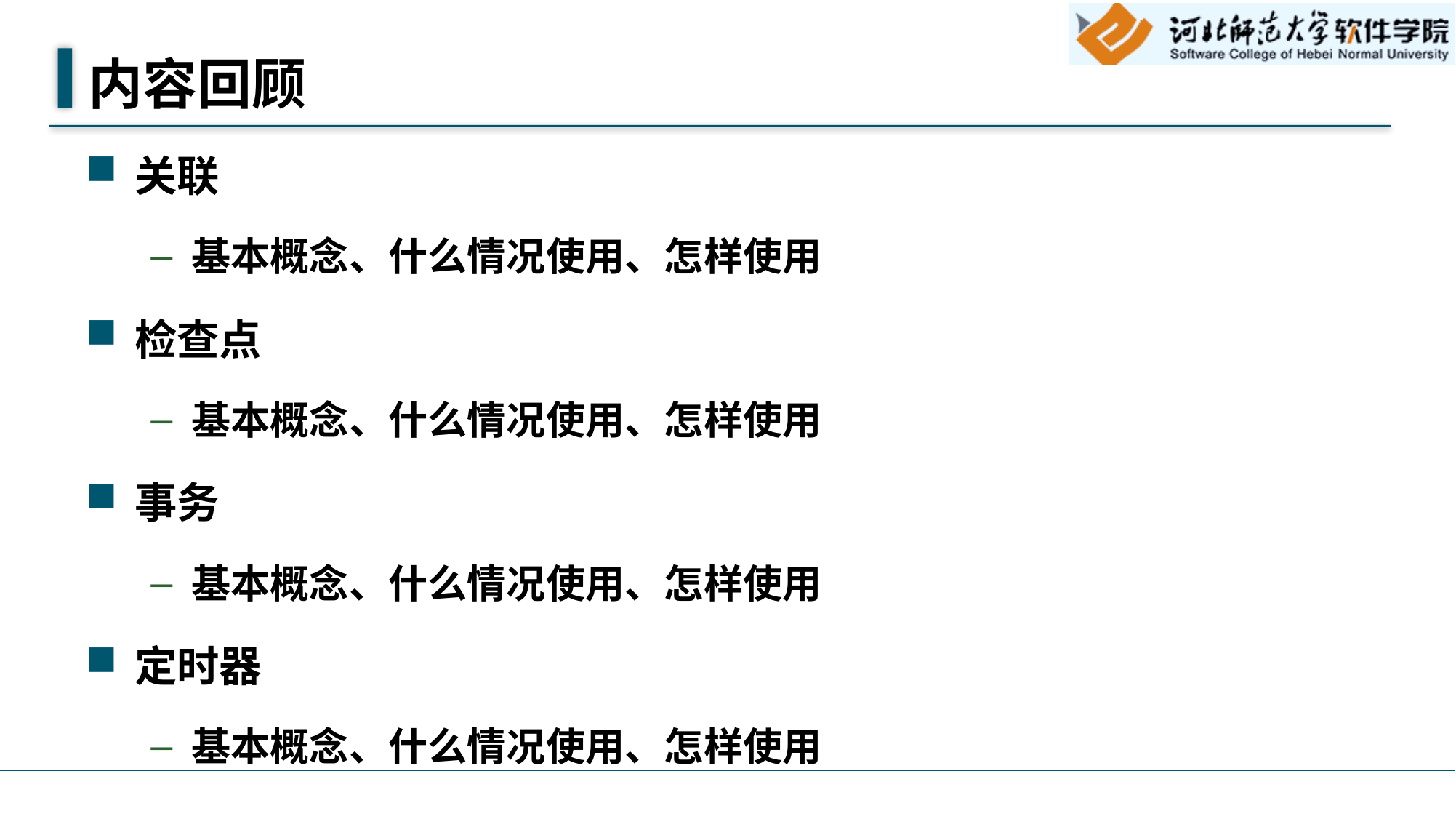

# 内容回顾
关联
基本概念、什么情况使用、怎样使用
检查点
基本概念、什么情况使用、怎样使用
事务
基本概念、什么情况使用、怎样使用
定时器
基本概念、什么情况使用、怎样使用